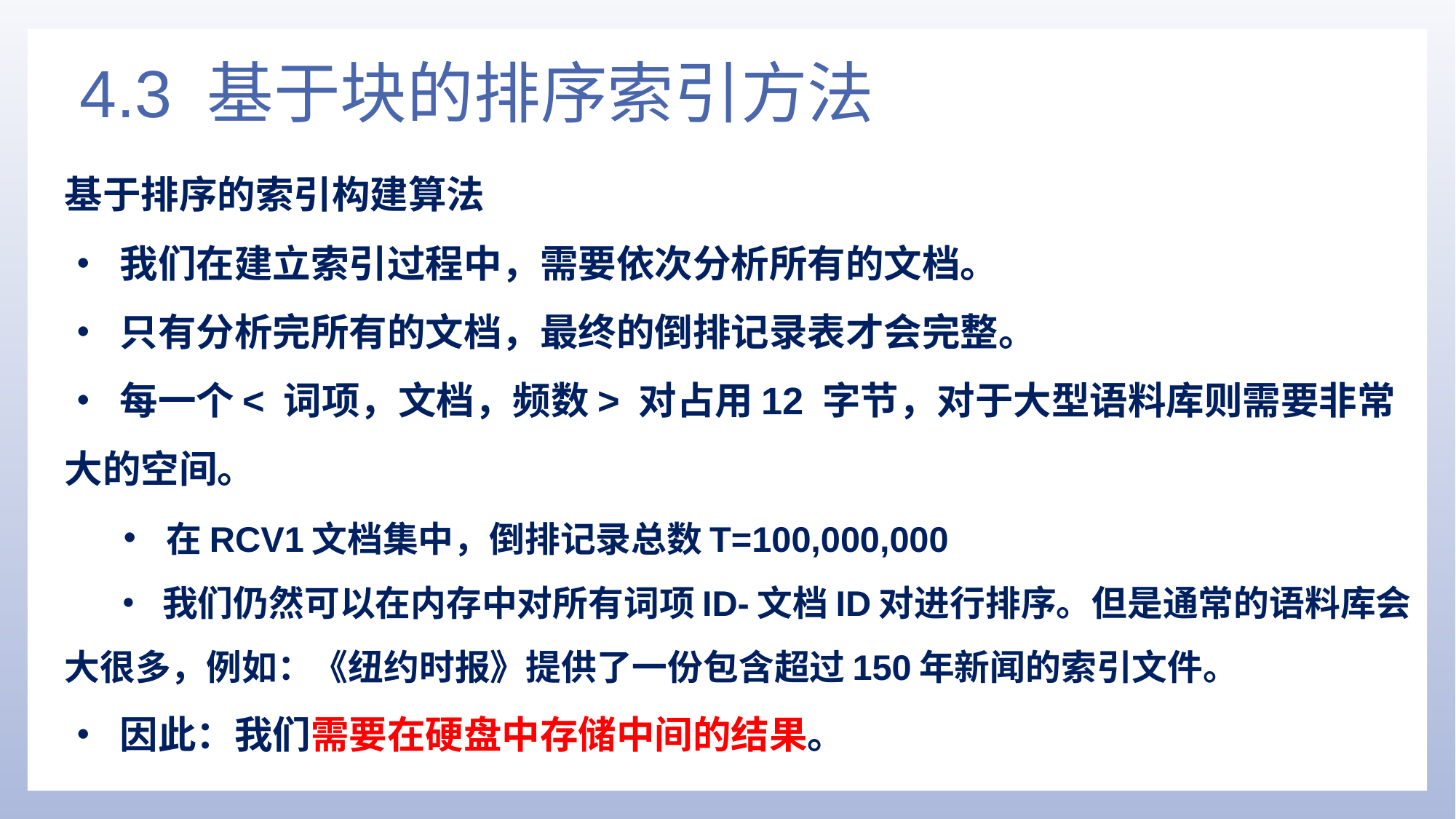

# 4.3 基于块的排序索引方法
基于排序的索引构建算法
• 我们在建立索引过程中，需要依次分析所有的文档。
• 只有分析完所有的文档，最终的倒排记录表才会完整。
• 每一个< 词项，文档，频数> 对占用12 字节，对于大型语料库则需要非常大的空间。
• 在RCV1文档集中，倒排记录总数T=100,000,000
• 我们仍然可以在内存中对所有词项ID-文档ID对进行排序。但是通常的语料库会大很多，例如：《纽约时报》提供了一份包含超过150年新闻的索引文件。
• 因此：我们需要在硬盘中存储中间的结果。